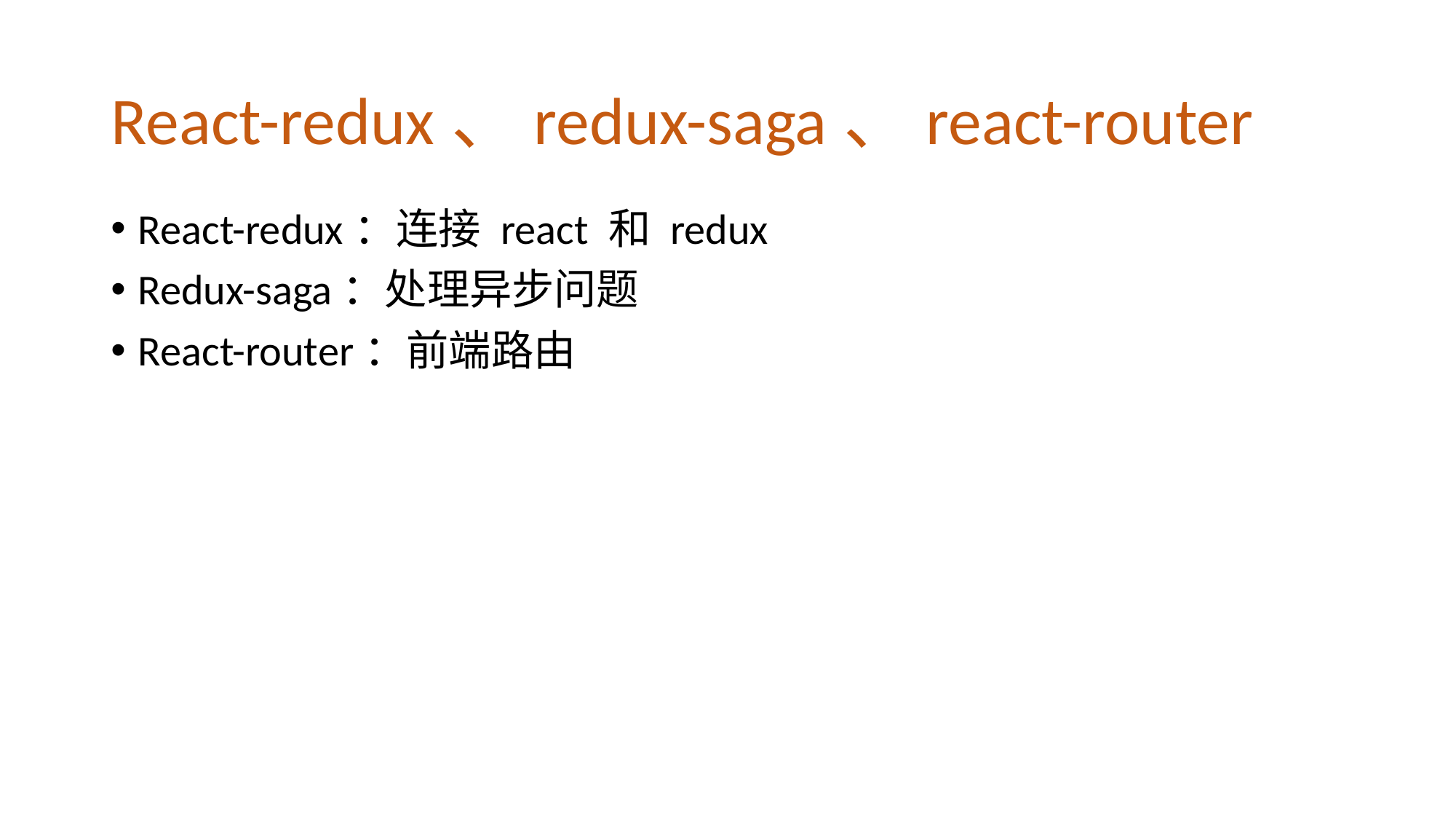

# React-redux、redux-saga、react-router
React-redux：连接 react 和 redux
Redux-saga：处理异步问题
React-router：前端路由